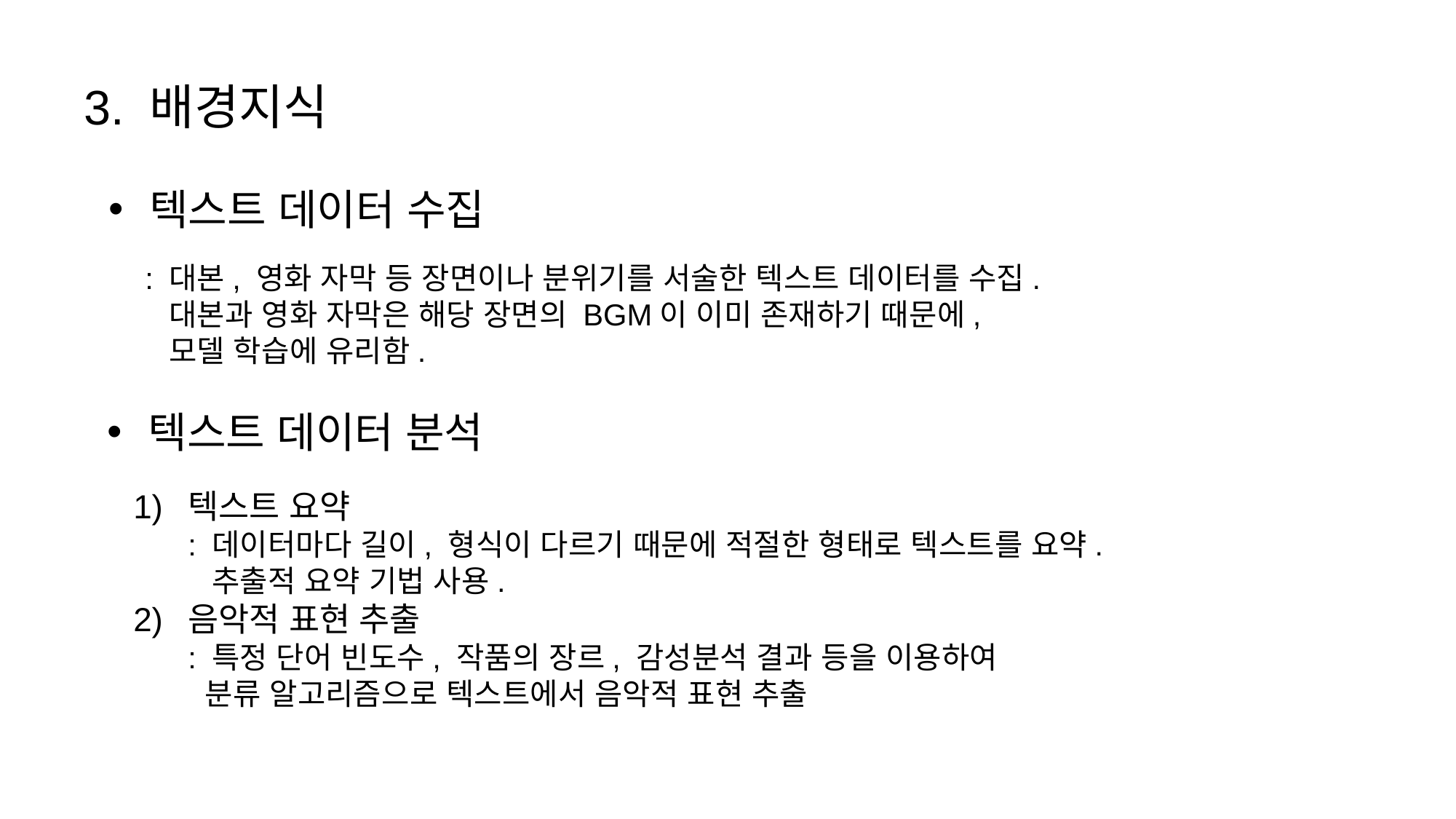

3. 배경지식
텍스트 데이터 수집
: 대본, 영화 자막 등 장면이나 분위기를 서술한 텍스트 데이터를 수집.
  대본과 영화 자막은 해당 장면의 BGM이 이미 존재하기 때문에,
  모델 학습에 유리함.
텍스트 데이터 분석
텍스트 요약
: 데이터마다 길이, 형식이 다르기 때문에 적절한 형태로 텍스트를 요약.
  추출적 요약 기법 사용.
음악적 표현 추출
: 특정 단어 빈도수, 작품의 장르, 감성분석 결과 등을 이용하여
  분류 알고리즘으로 텍스트에서 음악적 표현 추출